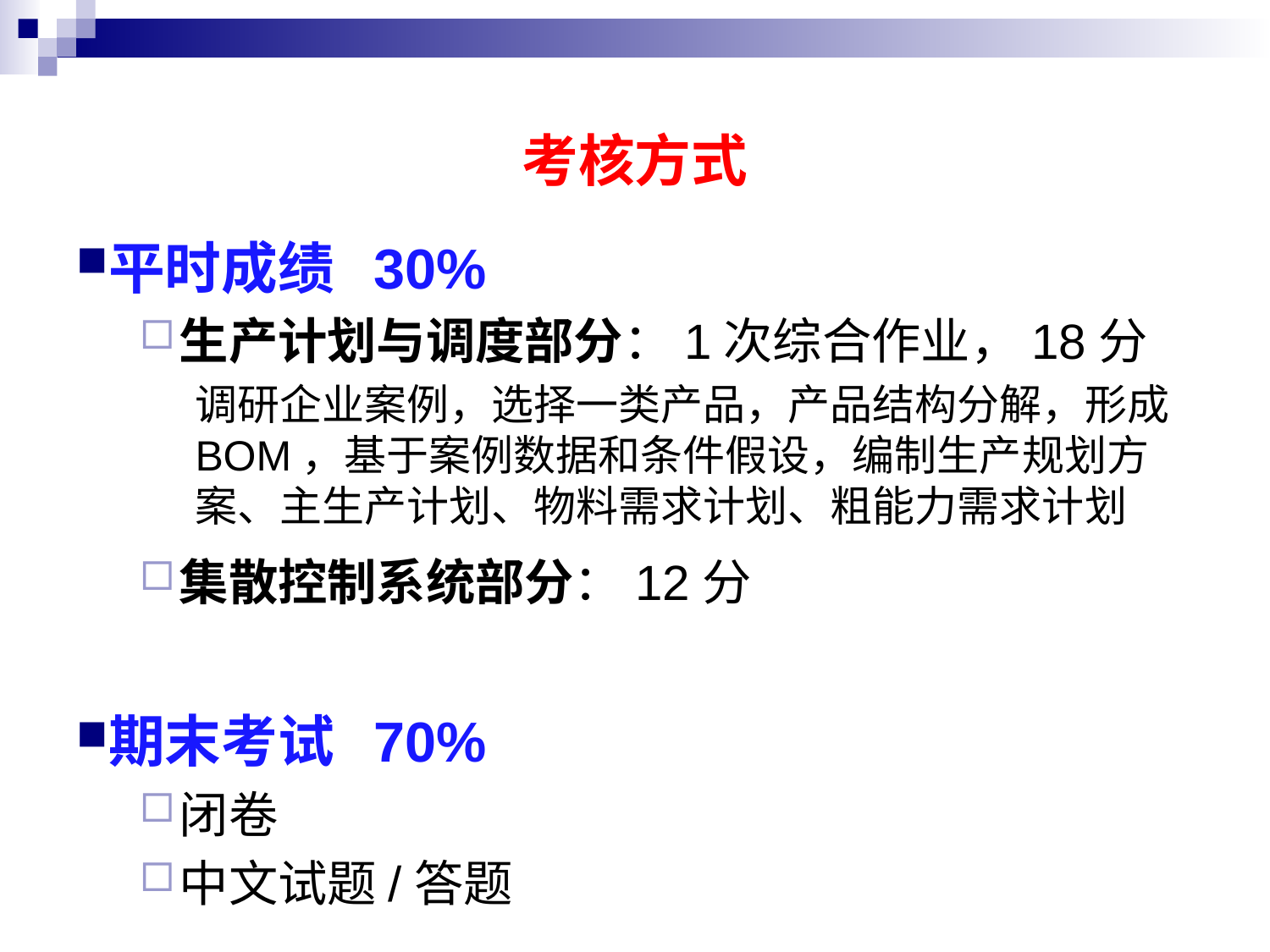

考核方式
平时成绩  30%
生产计划与调度部分：1次综合作业，18分
调研企业案例，选择一类产品，产品结构分解，形成BOM，基于案例数据和条件假设，编制生产规划方案、主生产计划、物料需求计划、粗能力需求计划
集散控制系统部分：12分

期末考试  70%
闭卷
中文试题/答题